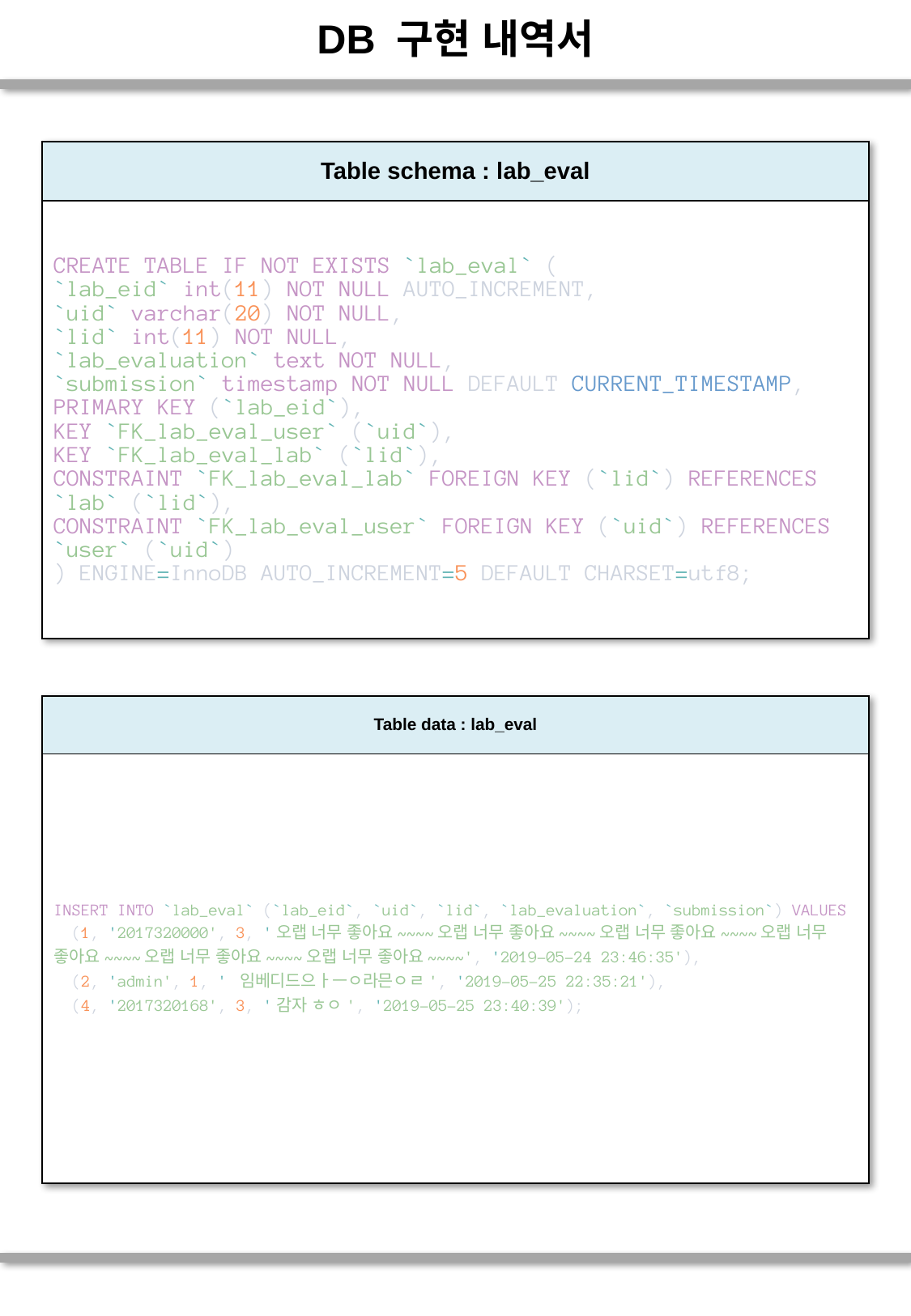

# DB 구현 내역서
| Table schema : lab\_eval |
| --- |
| CREATE TABLE IF NOT EXISTS `lab\_eval` ( `lab\_eid` int(11) NOT NULL AUTO\_INCREMENT, `uid` varchar(20) NOT NULL, `lid` int(11) NOT NULL, `lab\_evaluation` text NOT NULL, `submission` timestamp NOT NULL DEFAULT CURRENT\_TIMESTAMP, PRIMARY KEY (`lab\_eid`), KEY `FK\_lab\_eval\_user` (`uid`), KEY `FK\_lab\_eval\_lab` (`lid`), CONSTRAINT `FK\_lab\_eval\_lab` FOREIGN KEY (`lid`) REFERENCES `lab` (`lid`), CONSTRAINT `FK\_lab\_eval\_user` FOREIGN KEY (`uid`) REFERENCES `user` (`uid`) ) ENGINE=InnoDB AUTO\_INCREMENT=5 DEFAULT CHARSET=utf8; |
| Table data : lab\_eval |
| --- |
| INSERT INTO `lab\_eval` (`lab\_eid`, `uid`, `lid`, `lab\_evaluation`, `submission`) VALUES   (1, '2017320000', 3, '오랩 너무 좋아요~~~~오랩 너무 좋아요~~~~오랩 너무 좋아요~~~~오랩 너무 좋아요~~~~오랩 너무 좋아요~~~~오랩 너무 좋아요~~~~', '2019-05-24 23:46:35'),   (2, 'admin', 1, ' 임베디드으ㅏㅡㅇ라믄ㅇㄹ', '2019-05-25 22:35:21'),   (4, '2017320168', 3, '감자 ㅎㅇ', '2019-05-25 23:40:39'); |